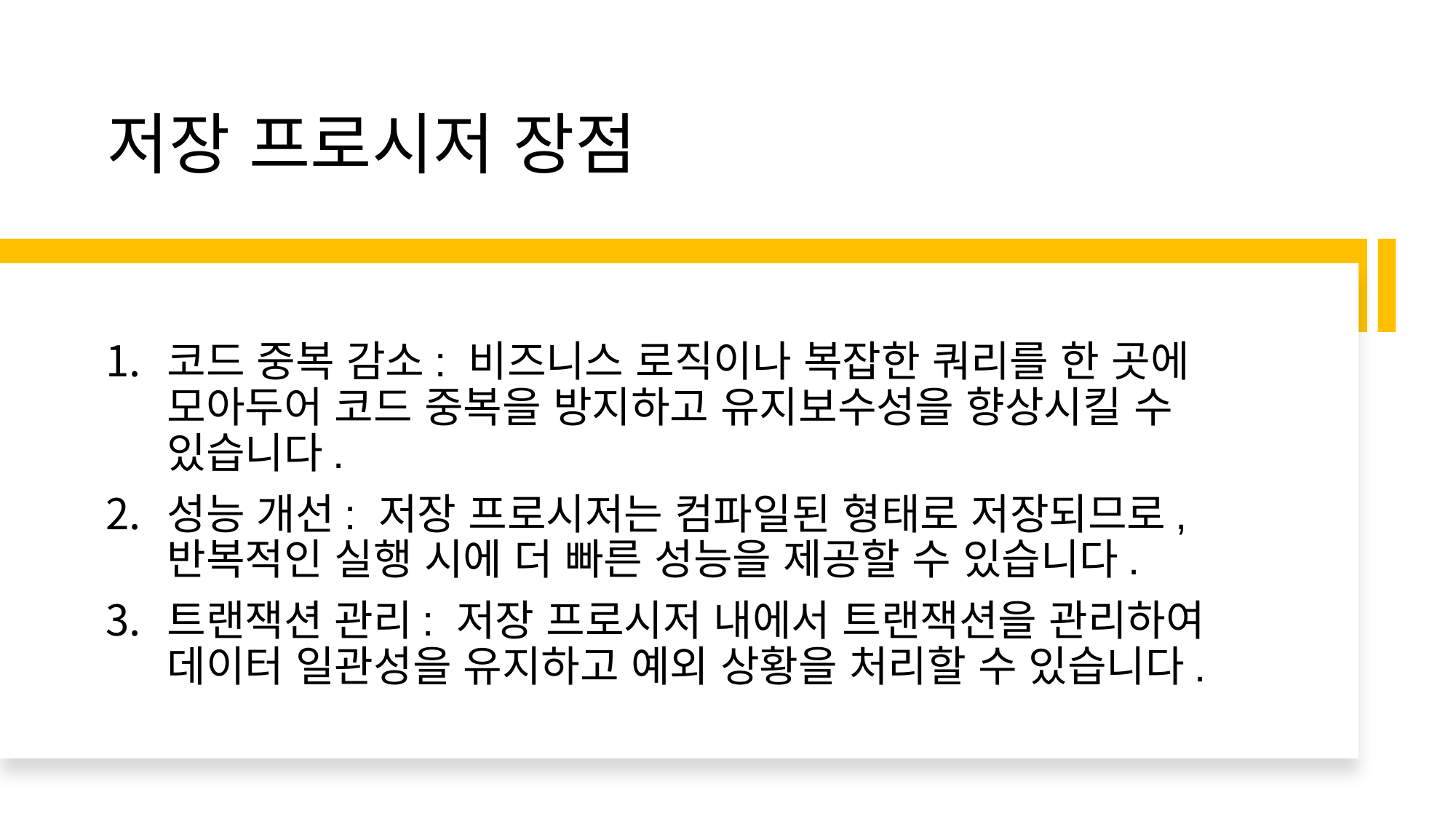

# 저장 프로시저 장점
코드 중복 감소: 비즈니스 로직이나 복잡한 쿼리를 한 곳에 모아두어 코드 중복을 방지하고 유지보수성을 향상시킬 수 있습니다.
성능 개선: 저장 프로시저는 컴파일된 형태로 저장되므로, 반복적인 실행 시에 더 빠른 성능을 제공할 수 있습니다.
트랜잭션 관리: 저장 프로시저 내에서 트랜잭션을 관리하여 데이터 일관성을 유지하고 예외 상황을 처리할 수 있습니다.